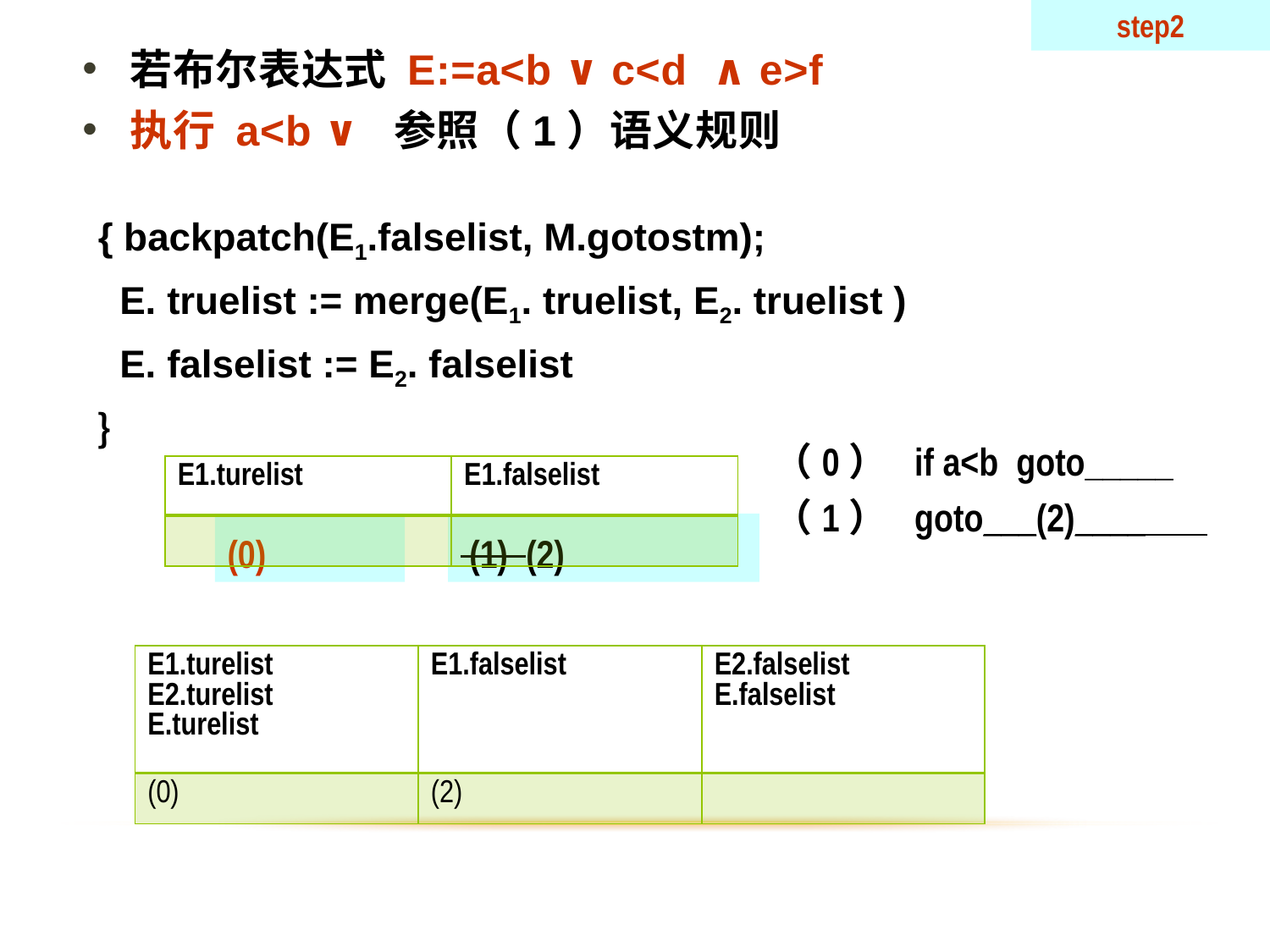

step2
若布尔表达式 E:=a<b ∨ c<d  ∧ e>f
执行 a<b ∨  参照（1）语义规则
{ backpatch(E1.falselist, M.gotostm);
  E. truelist := merge(E1. truelist, E2. truelist )
  E. falselist := E2. falselist
｝
（0）  if a<b  goto_____
（1）  goto___(2)____

| E1.turelist | E1.falselist |
| --- | --- |
|  |  |
(0)
 (1)  (2)
| E1.turelist E2.turelist E.turelist | E1.falselist | E2.falselist E.falselist |
| --- | --- | --- |
| (0) | (2) |  |